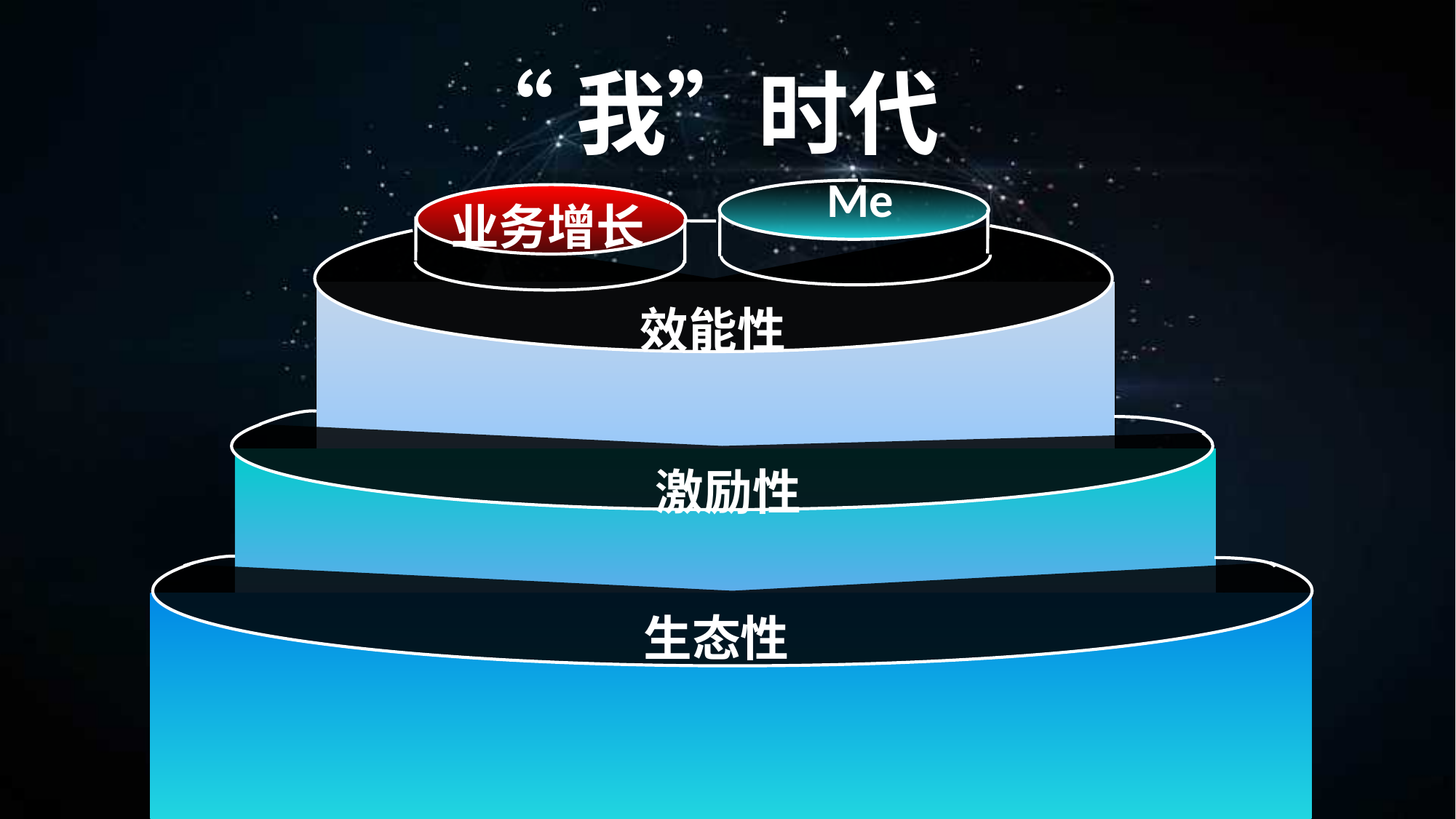

“我”时代
| Me |
| --- |

| 业务增长 |
| --- |

|  |
| --- |
| 效能性 |
| --- |

| 激励性 |
| --- |

| 生态性 |
| --- |